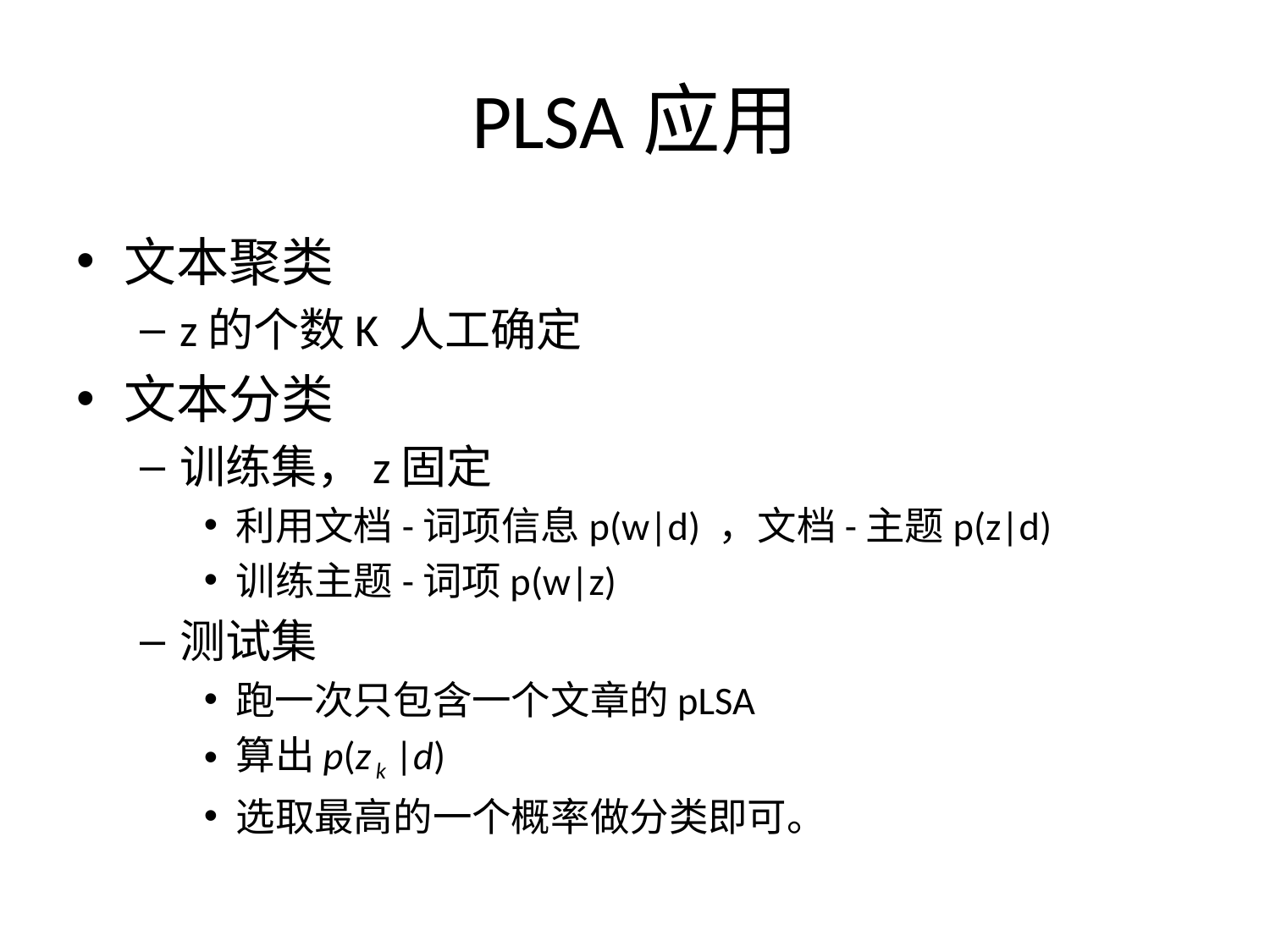

# PLSA应用
文本聚类
z的个数K 人工确定
文本分类
训练集，z固定
利用文档-词项信息p(w|d) ，文档-主题p(z|d)
训练主题-词项p(w|z)
测试集
跑一次只包含一个文章的pLSA
算出p(z k |d)
选取最高的一个概率做分类即可。